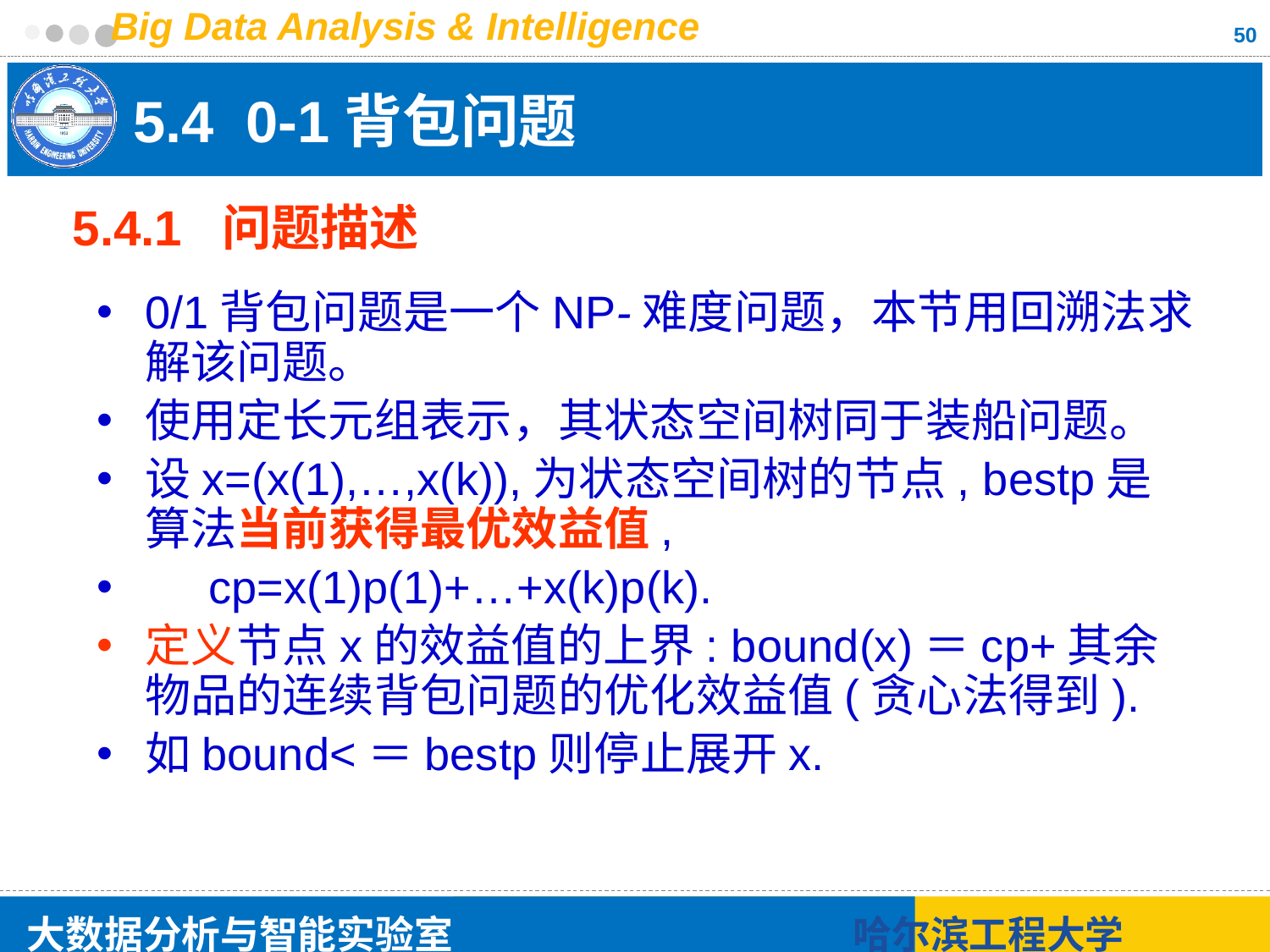

50
# 5.4  0-1背包问题
5.4.1  问题描述
0/1背包问题是一个NP-难度问题，本节用回溯法求解该问题。
使用定长元组表示，其状态空间树同于装船问题。
设x=(x(1),…,x(k)),为状态空间树的节点, bestp是算法当前获得最优效益值,
     cp=x(1)p(1)+…+x(k)p(k).
定义节点x的效益值的上界: bound(x)＝cp+其余物品的连续背包问题的优化效益值(贪心法得到).
如bound<＝bestp则停止展开x.